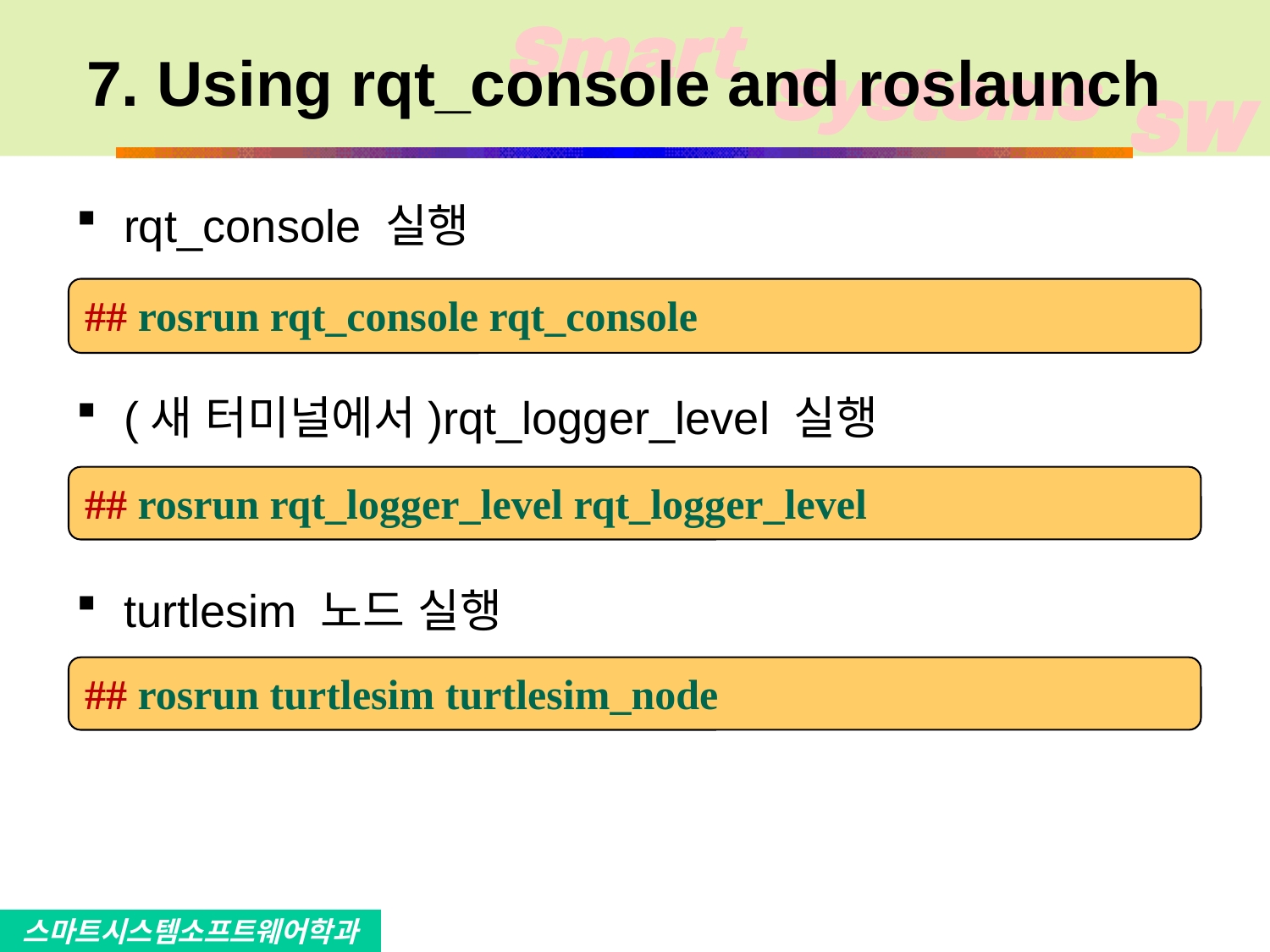

# 7. Using rqt_console and roslaunch
rqt_console 실행

(새 터미널에서)rqt_logger_level 실행

turtlesim 노드 실행

## rosrun rqt_console rqt_console
## rosrun rqt_logger_level rqt_logger_level
## rosrun turtlesim turtlesim_node